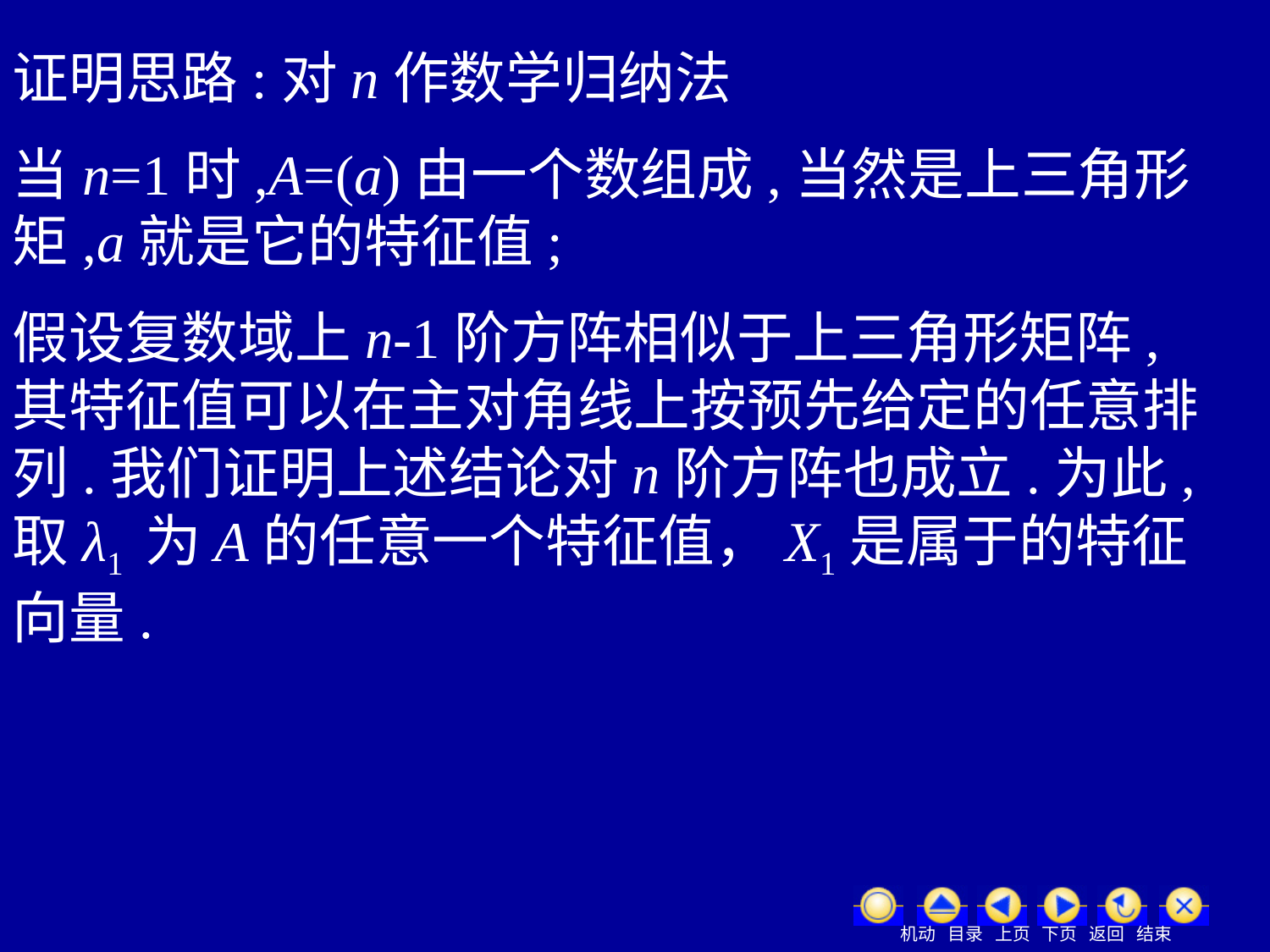

证明思路:对n作数学归纳法
当n=1时,A=(a)由一个数组成,当然是上三角形矩,a就是它的特征值;
假设复数域上n-1阶方阵相似于上三角形矩阵,其特征值可以在主对角线上按预先给定的任意排列.我们证明上述结论对n阶方阵也成立.为此,取λ1 为A的任意一个特征值，X1是属于的特征向量.